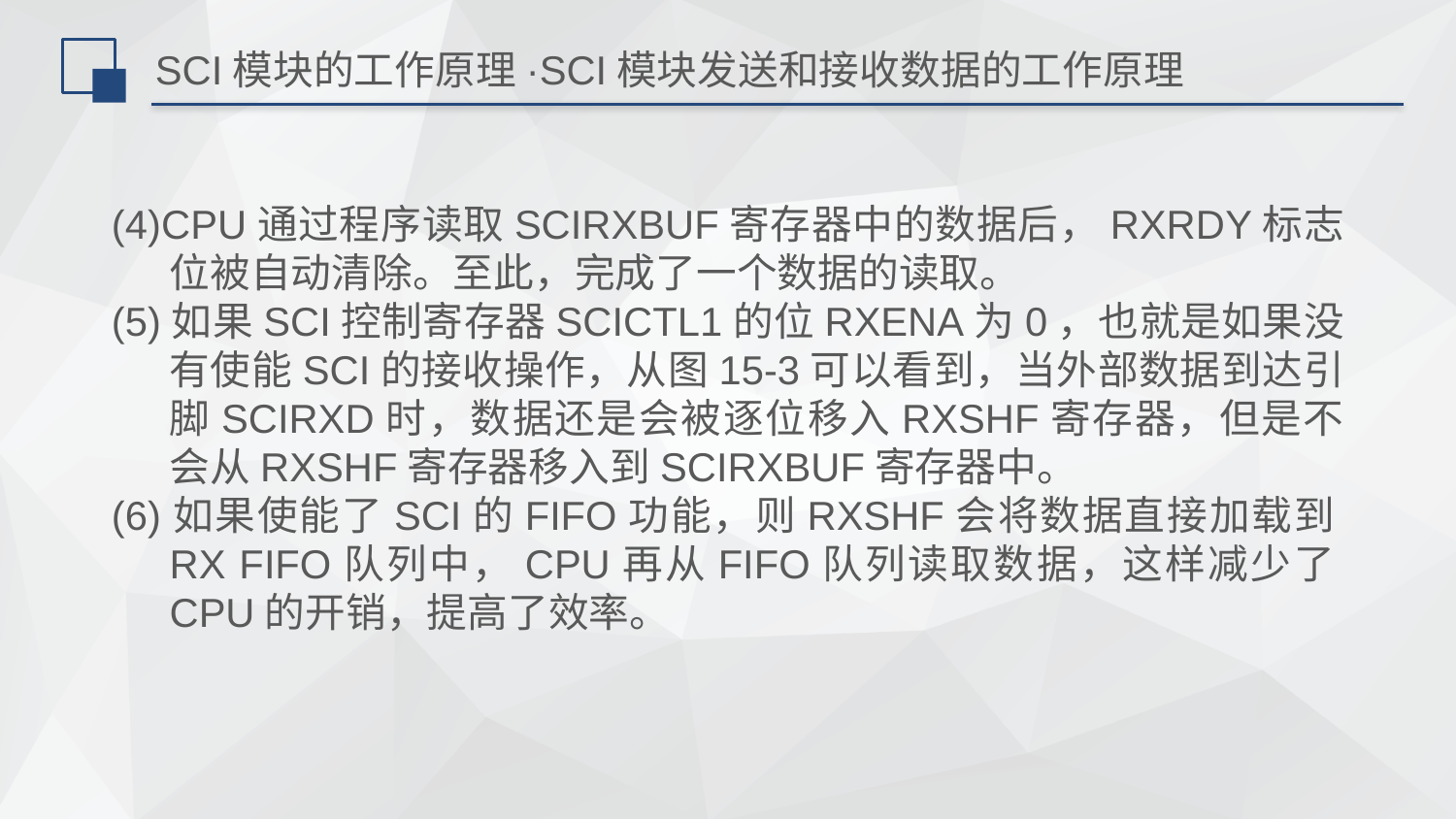

# SCI模块的工作原理·SCI模块发送和接收数据的工作原理
(4)CPU通过程序读取SCIRXBUF寄存器中的数据后，RXRDY标志位被自动清除。至此，完成了一个数据的读取。
(5)如果SCI控制寄存器SCICTL1的位RXENA为0，也就是如果没有使能SCI的接收操作，从图15-3可以看到，当外部数据到达引脚SCIRXD时，数据还是会被逐位移入RXSHF寄存器，但是不会从RXSHF寄存器移入到SCIRXBUF寄存器中。
(6)如果使能了SCI的FIFO功能，则RXSHF会将数据直接加载到RX FIFO队列中，CPU再从FIFO队列读取数据，这样减少了CPU的开销，提高了效率。